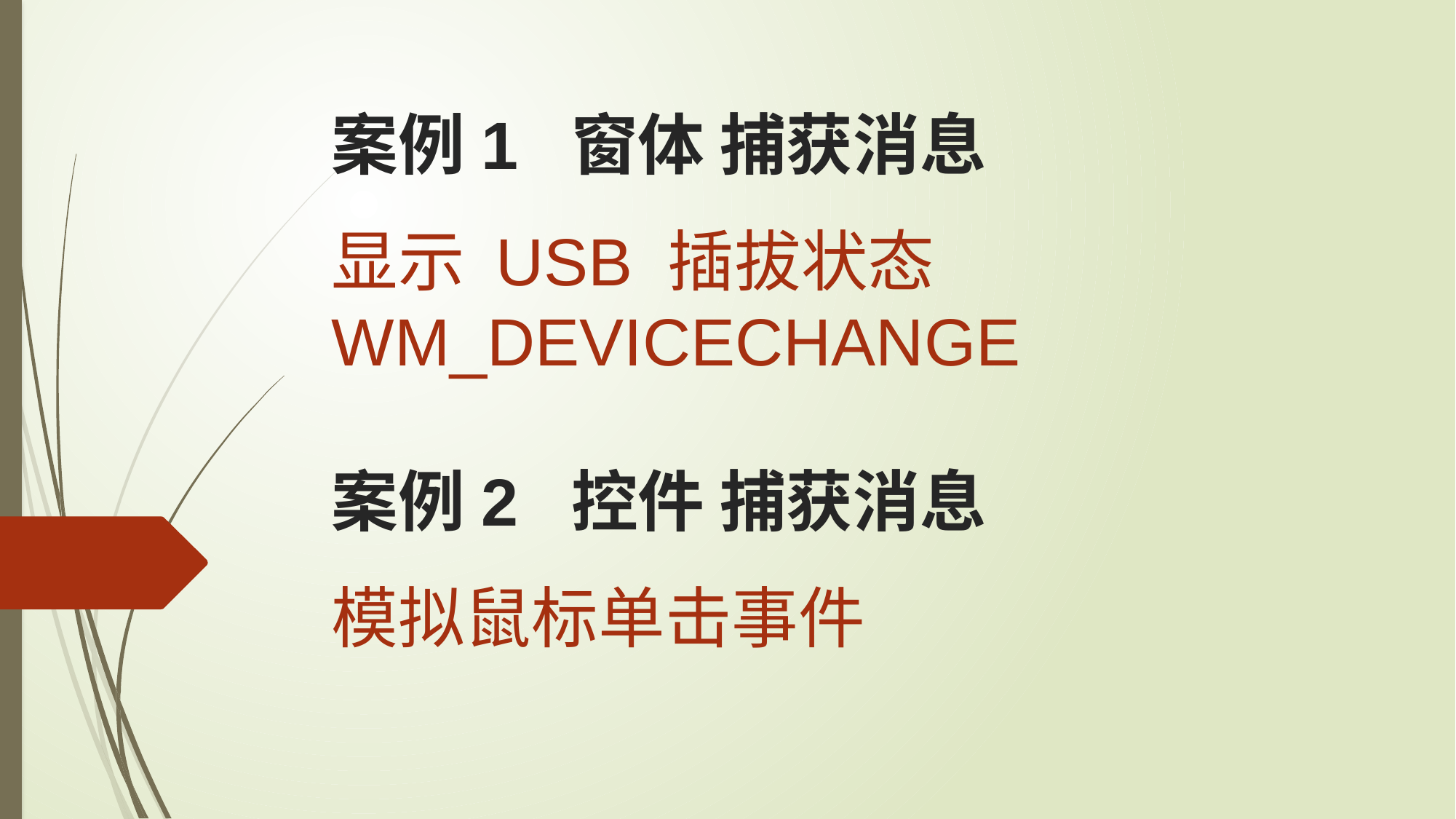

案例1  窗体 捕获消息

显示 USB 插拔状态
WM_DEVICECHANGE

案例2  控件 捕获消息

模拟鼠标单击事件